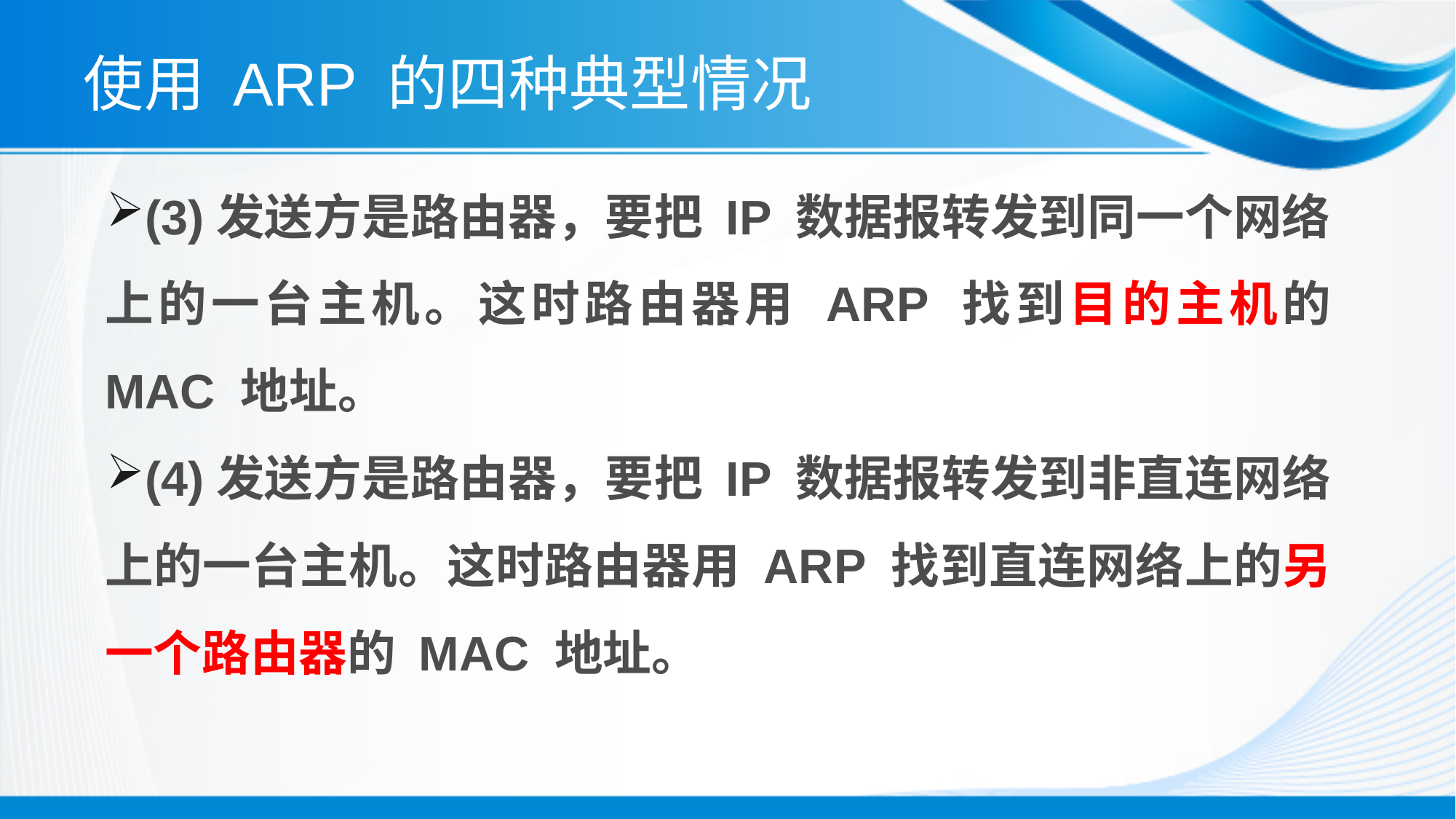

# 使用 ARP 的四种典型情况
(3)发送方是路由器，要把 IP 数据报转发到同一个网络上的一台主机。这时路由器用 ARP 找到目的主机的 MAC 地址。
(4)发送方是路由器，要把 IP 数据报转发到非直连网络上的一台主机。这时路由器用 ARP 找到直连网络上的另一个路由器的 MAC 地址。